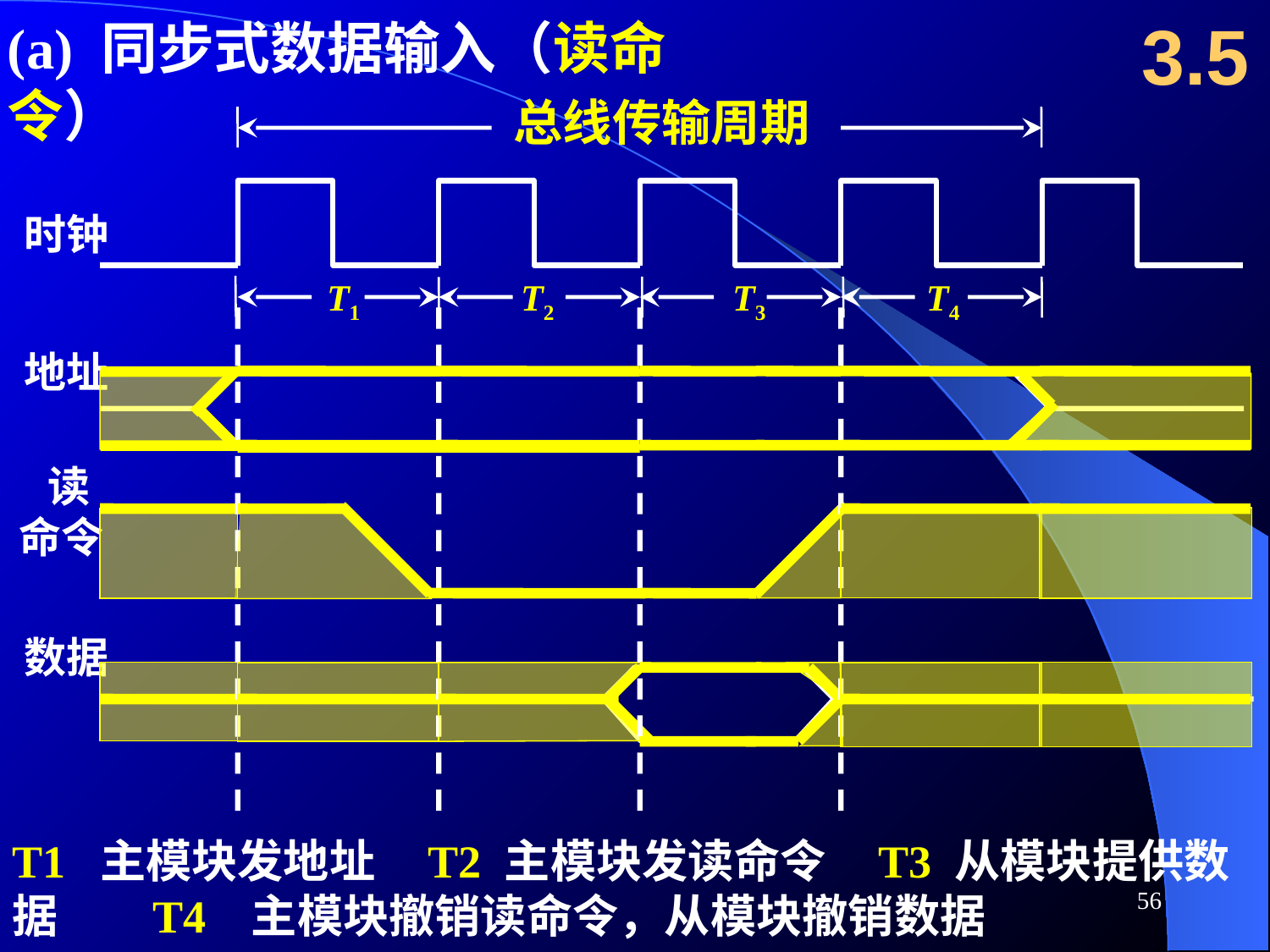

3.5
(a) 同步式数据输入（读命令）
总线传输周期

T1
T2
T3
T4

 时钟

 地址

  读
命令

 数据

T1  主模块发地址    T2 主模块发读命令    T3 从模块提供数据        T4   主模块撤销读命令，从模块撤销数据
56